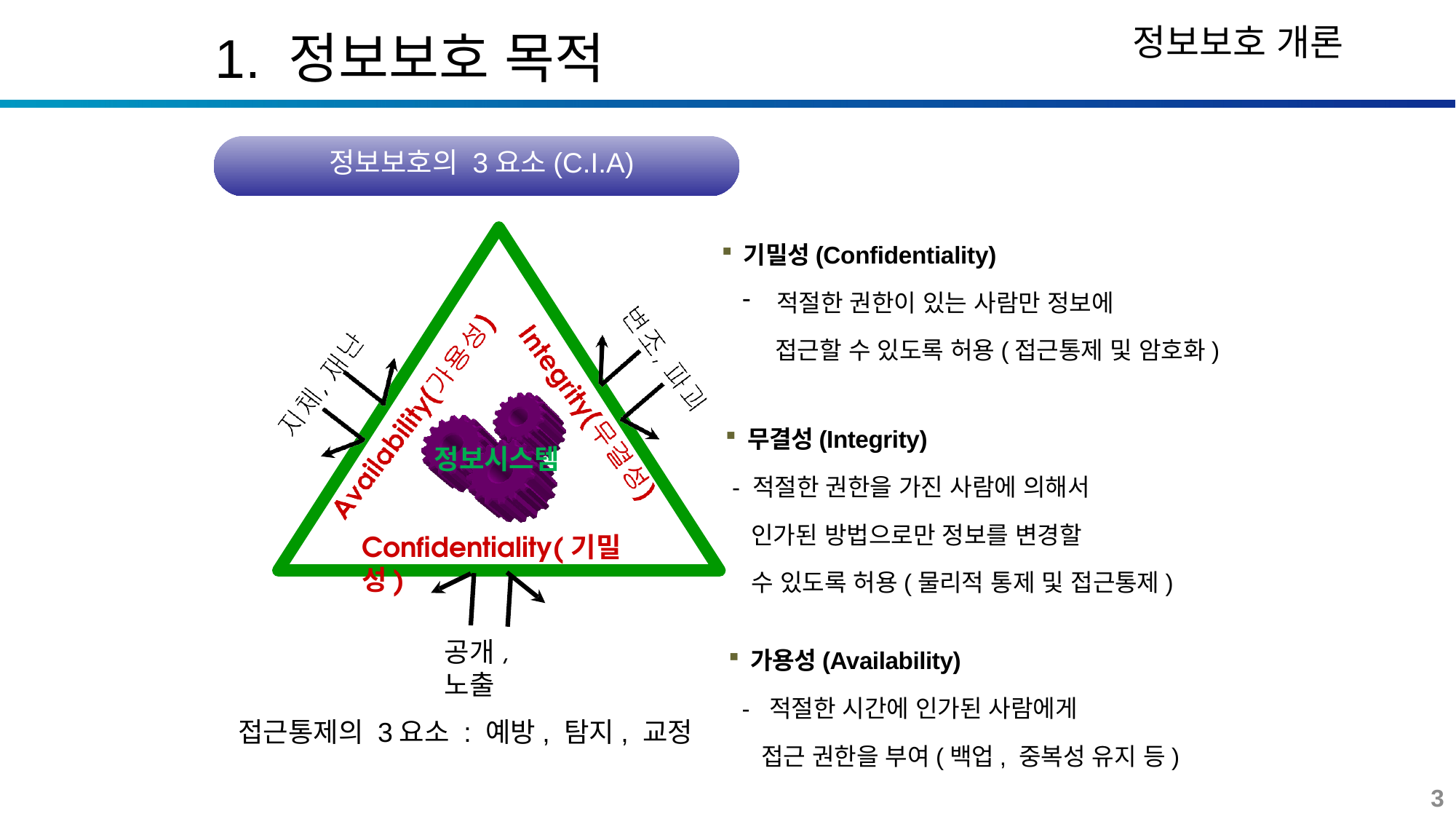

1. 정보보호 목적

정보보호의 3요소(C.I.A)

정보시스템
Confidentiality(기밀성)

공개, 노출
기밀성(Confidentiality)
적절한 권한이 있는 사람만 정보에
    접근할 수 있도록 허용(접근통제 및 암호화)
무결성(Integrity)
 - 적절한 권한을 가진 사람에 의해서
   인가된 방법으로만 정보를 변경할
   수 있도록 허용(물리적 통제 및 접근통제)
가용성(Availability)
  -  적절한 시간에 인가된 사람에게
    접근 권한을 부여(백업, 중복성 유지 등)
접근통제의 3요소 : 예방, 탐지, 교정
3